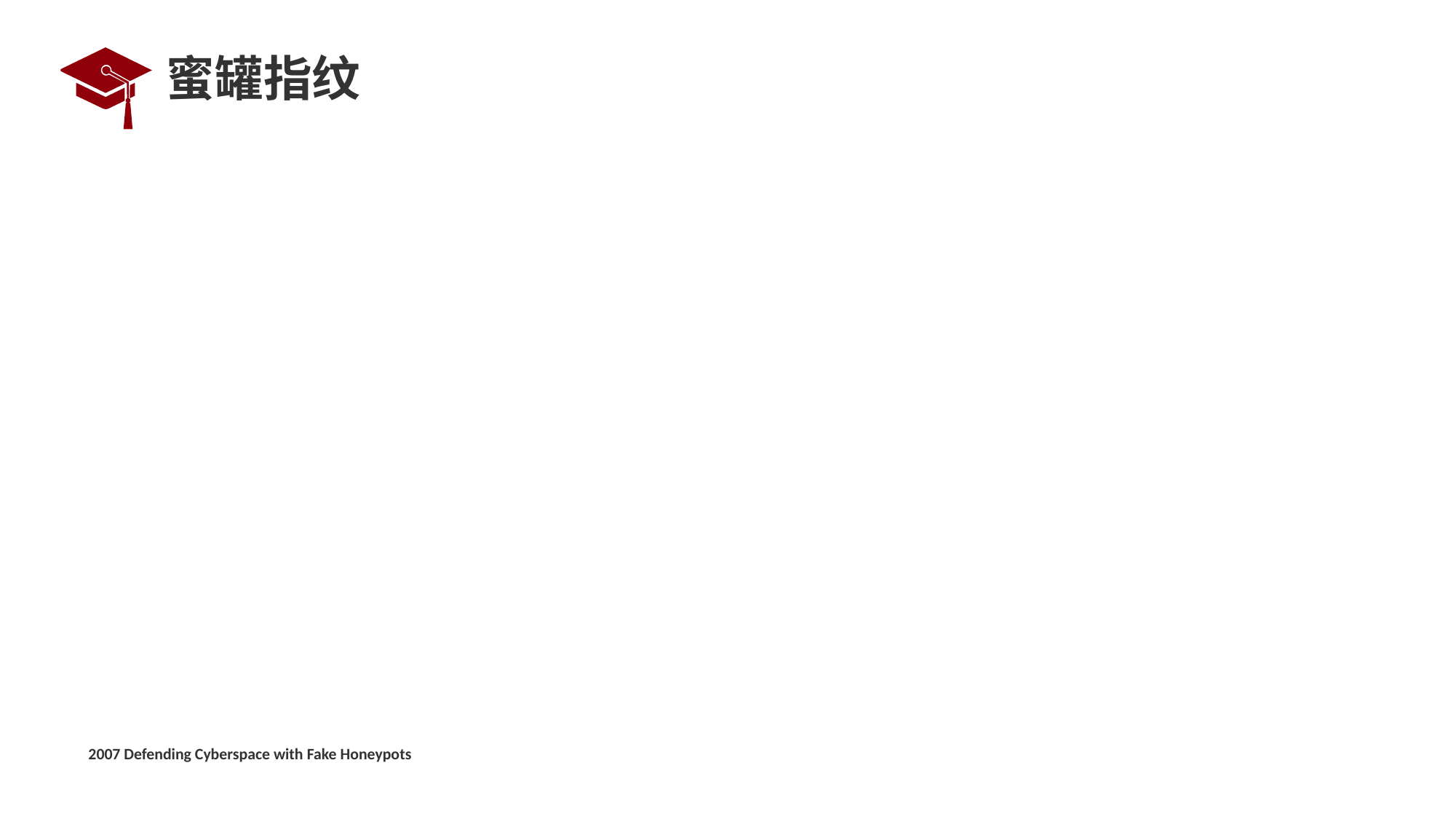

# 蜜罐指纹
2007 Defending Cyberspace with Fake Honeypots